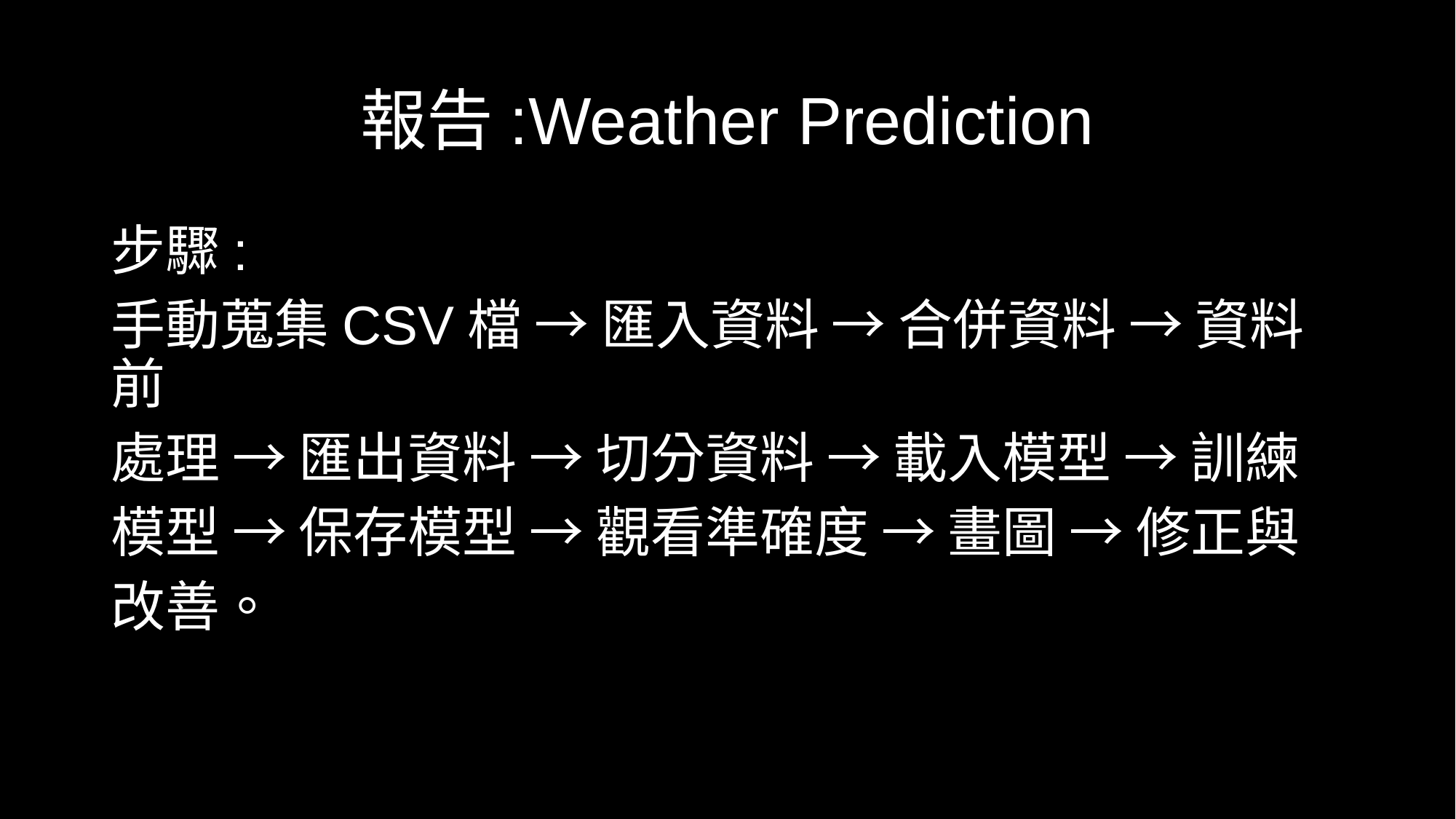

# 報告:Weather Prediction
步驟:
手動蒐集CSV檔 → 匯入資料 → 合併資料 → 資料前
處理 → 匯出資料 → 切分資料 → 載入模型 → 訓練
模型 → 保存模型 → 觀看準確度 → 畫圖 → 修正與
改善。